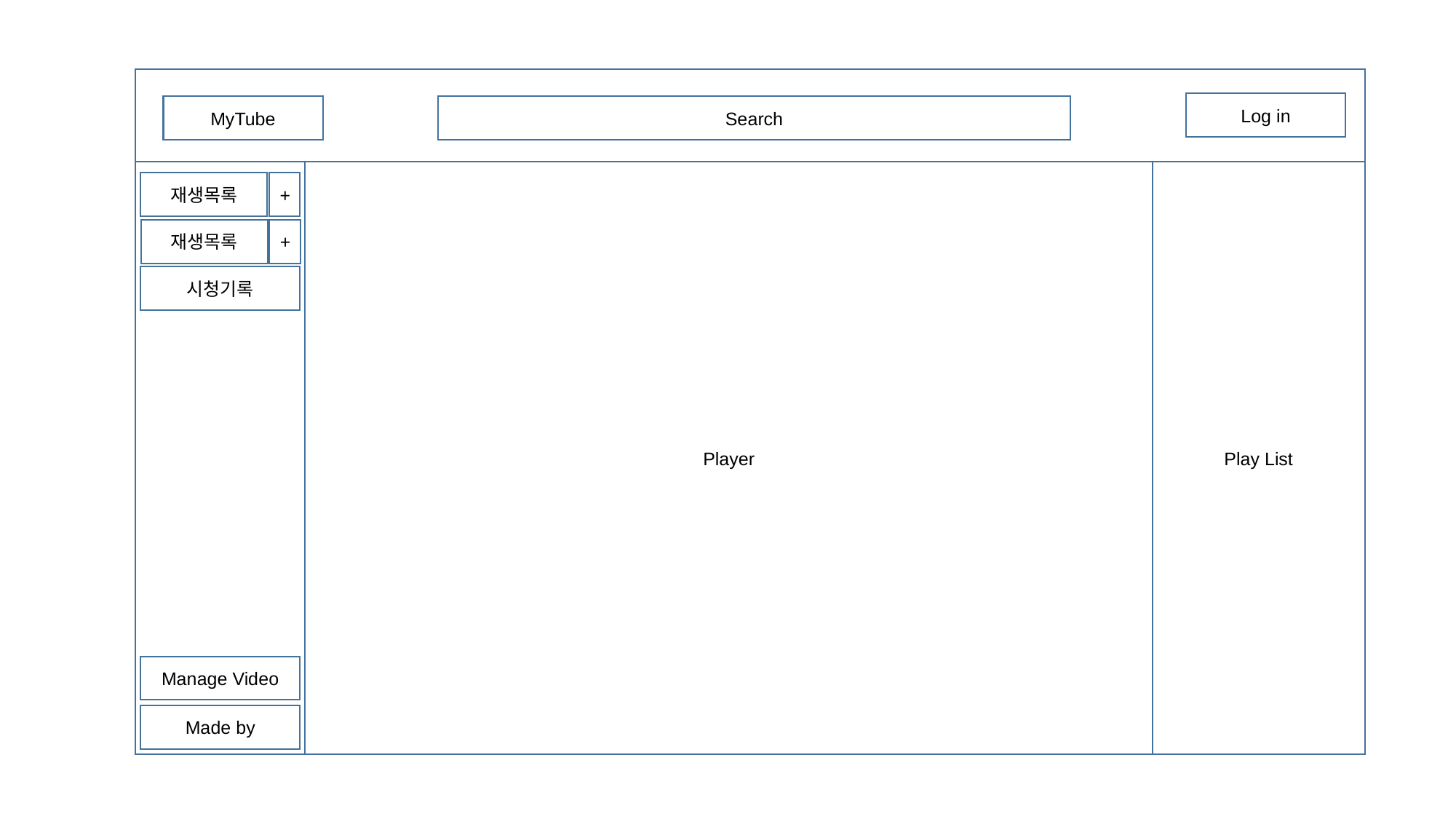

Log in
MyTube
Search

Player
Play List
재생목록
+
재생목록
+
시청기록
Manage Video
Made by